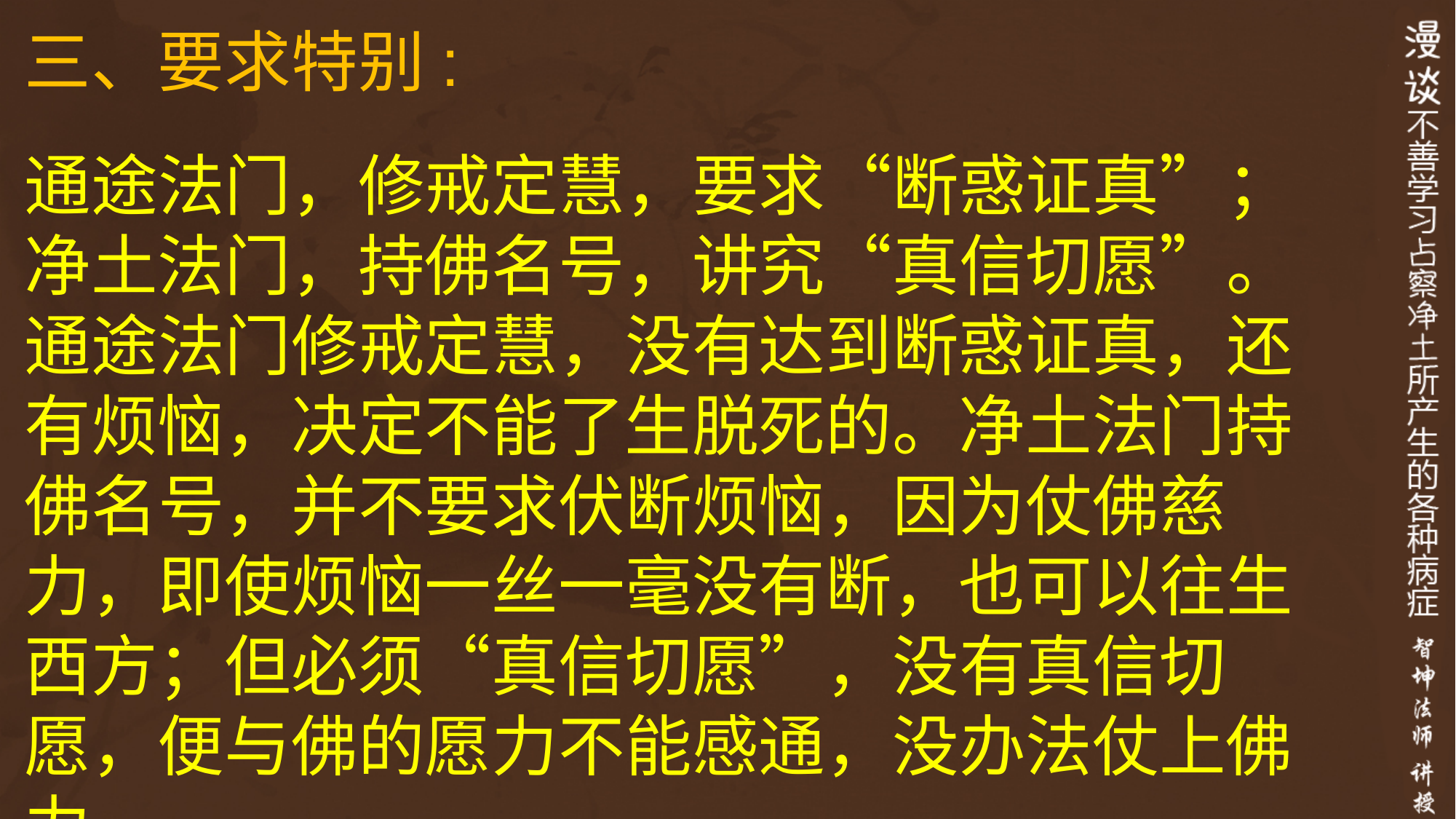

三、要求特别:

通途法门，修戒定慧，要求“断惑证真”；净土法门，持佛名号，讲究“真信切愿”。通途法门修戒定慧，没有达到断惑证真，还有烦恼，决定不能了生脱死的。净土法门持佛名号，并不要求伏断烦恼，因为仗佛慈力，即使烦恼一丝一毫没有断，也可以往生西方；但必须“真信切愿”，没有真信切愿，便与佛的愿力不能感通，没办法仗上佛力。